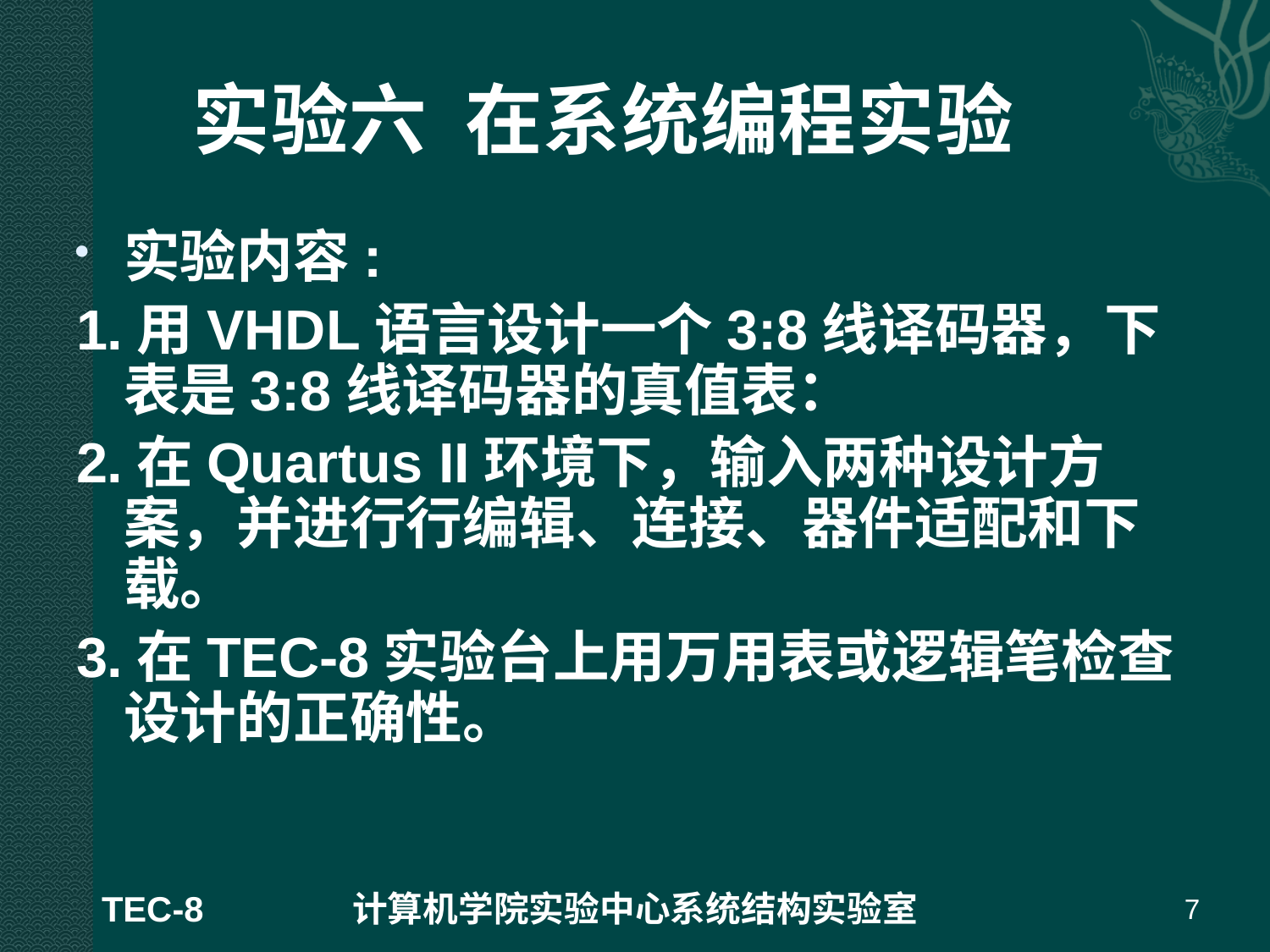

# 实验六  在系统编程实验
实验内容:
1.用VHDL语言设计一个3:8线译码器，下表是3:8线译码器的真值表：
2.在Quartus II环境下，输入两种设计方案，并进行行编辑、连接、器件适配和下载。
3.在TEC-8实验台上用万用表或逻辑笔检查设计的正确性。

TEC-8
计算机学院实验中心系统结构实验室
7